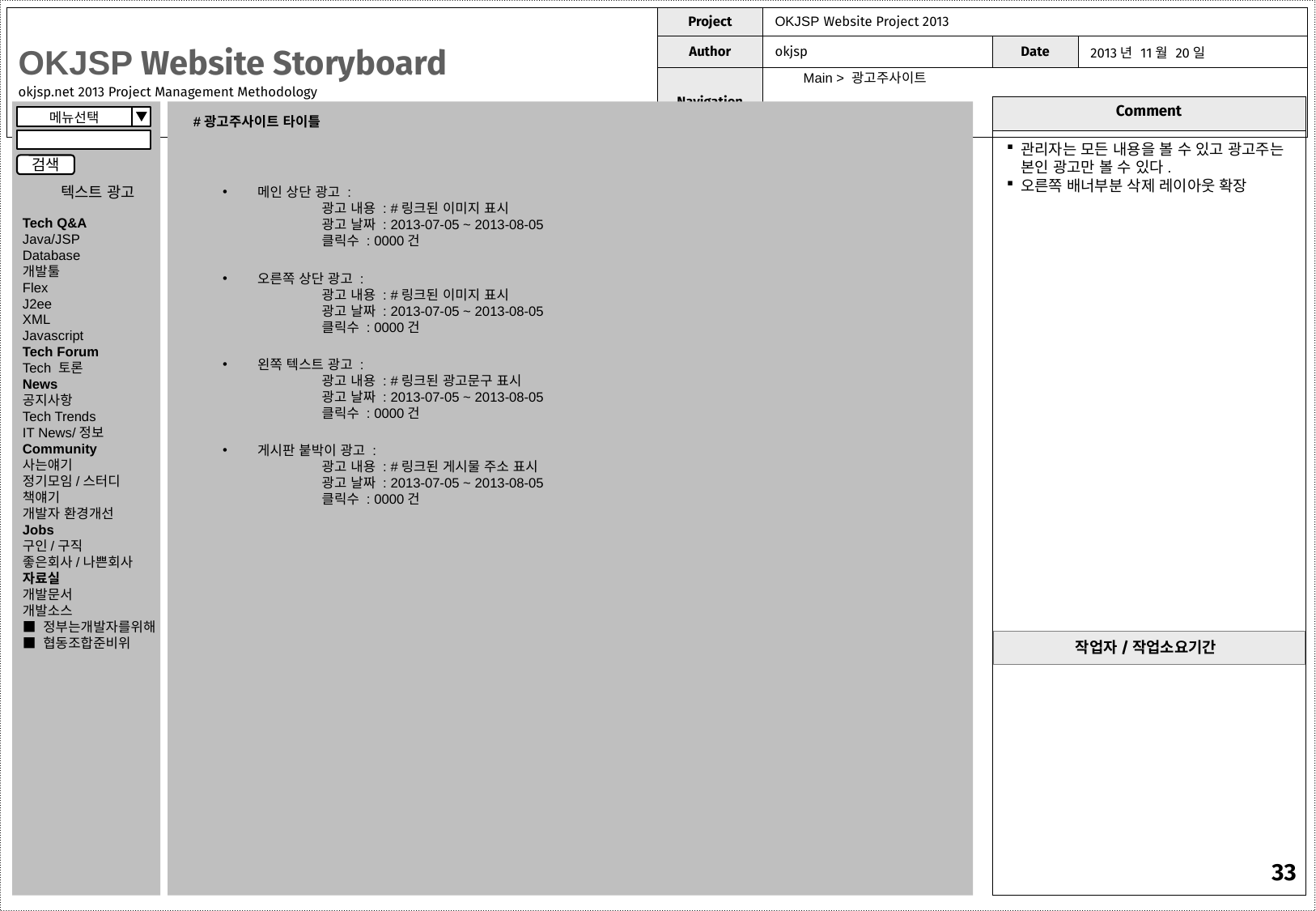

Main > 광고주사이트

메뉴선택

#광고주사이트 타이틀

관리자는 모든 내용을 볼 수 있고 광고주는 본인 광고만 볼 수 있다.
오른쪽 배너부분 삭제 레이아웃 확장
검색
텍스트 광고
 메인 상단 광고 :
                         광고 내용 : #링크된 이미지 표시
                         광고 날짜 : 2013-07-05 ~ 2013-08-05
                         클릭수 : 0000건
Tech Q&A
Java/JSP
Database
개발툴
Flex
J2ee
XML
Javascript
Tech Forum
Tech 토론
News
공지사항
Tech Trends
IT News/정보
Community
사는얘기
정기모임/스터디
책얘기
개발자 환경개선
Jobs
구인/구직
좋은회사/나쁜회사
자료실
개발문서
개발소스
■ 정부는개발자를위해
■ 협동조합준비위
 오른쪽 상단 광고 :
                         광고 내용 : #링크된 이미지 표시
                         광고 날짜 : 2013-07-05 ~ 2013-08-05
                         클릭수 : 0000건
 왼쪽 텍스트 광고 :
                         광고 내용 : #링크된 광고문구 표시
                         광고 날짜 : 2013-07-05 ~ 2013-08-05
                         클릭수 : 0000건
 게시판 붙박이 광고 :
                         광고 내용 : #링크된 게시물 주소 표시
                         광고 날짜 : 2013-07-05 ~ 2013-08-05
                         클릭수 : 0000건
33